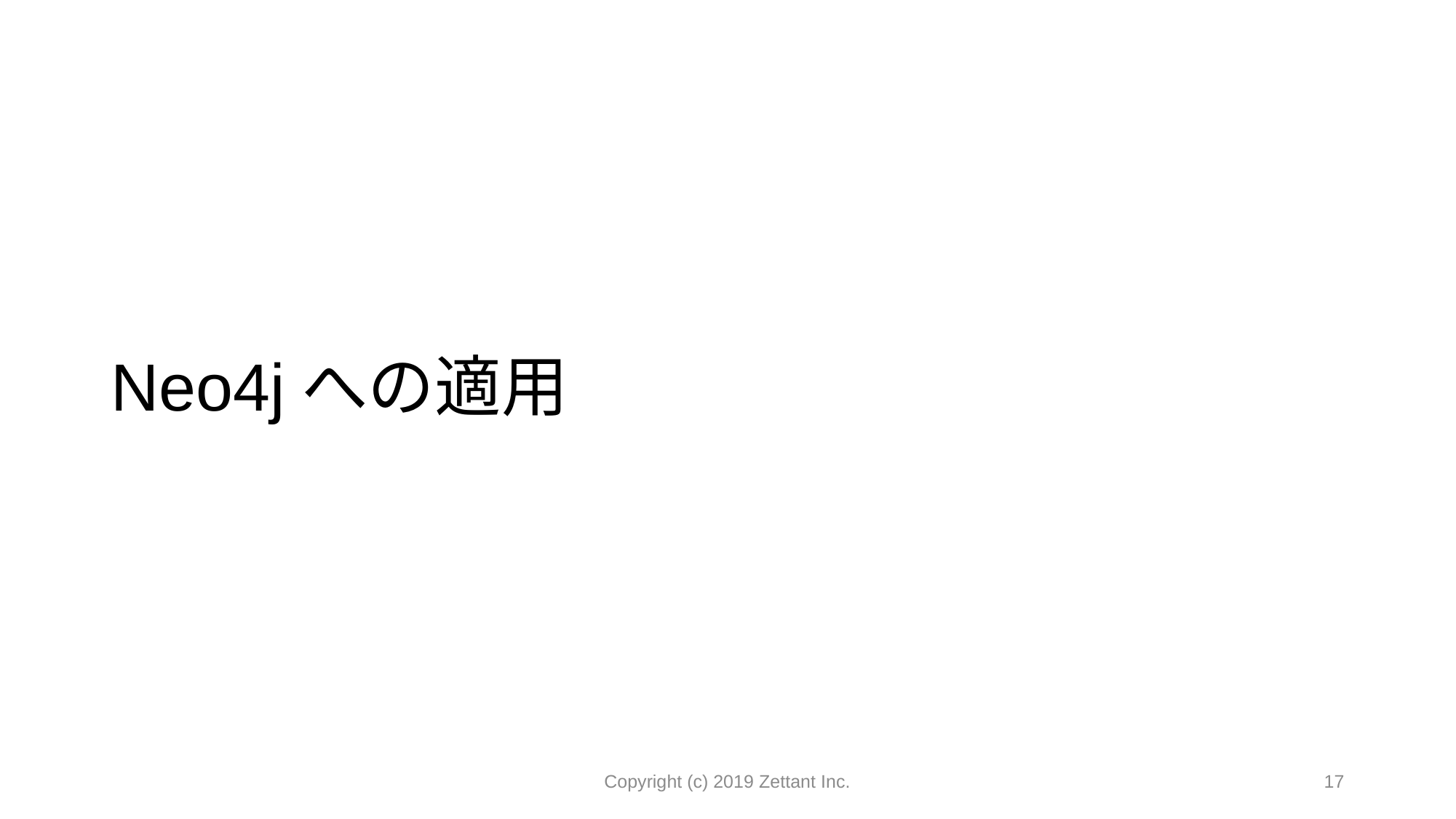

# Neo4jへの適用
Copyright (c) 2019 Zettant Inc.
17